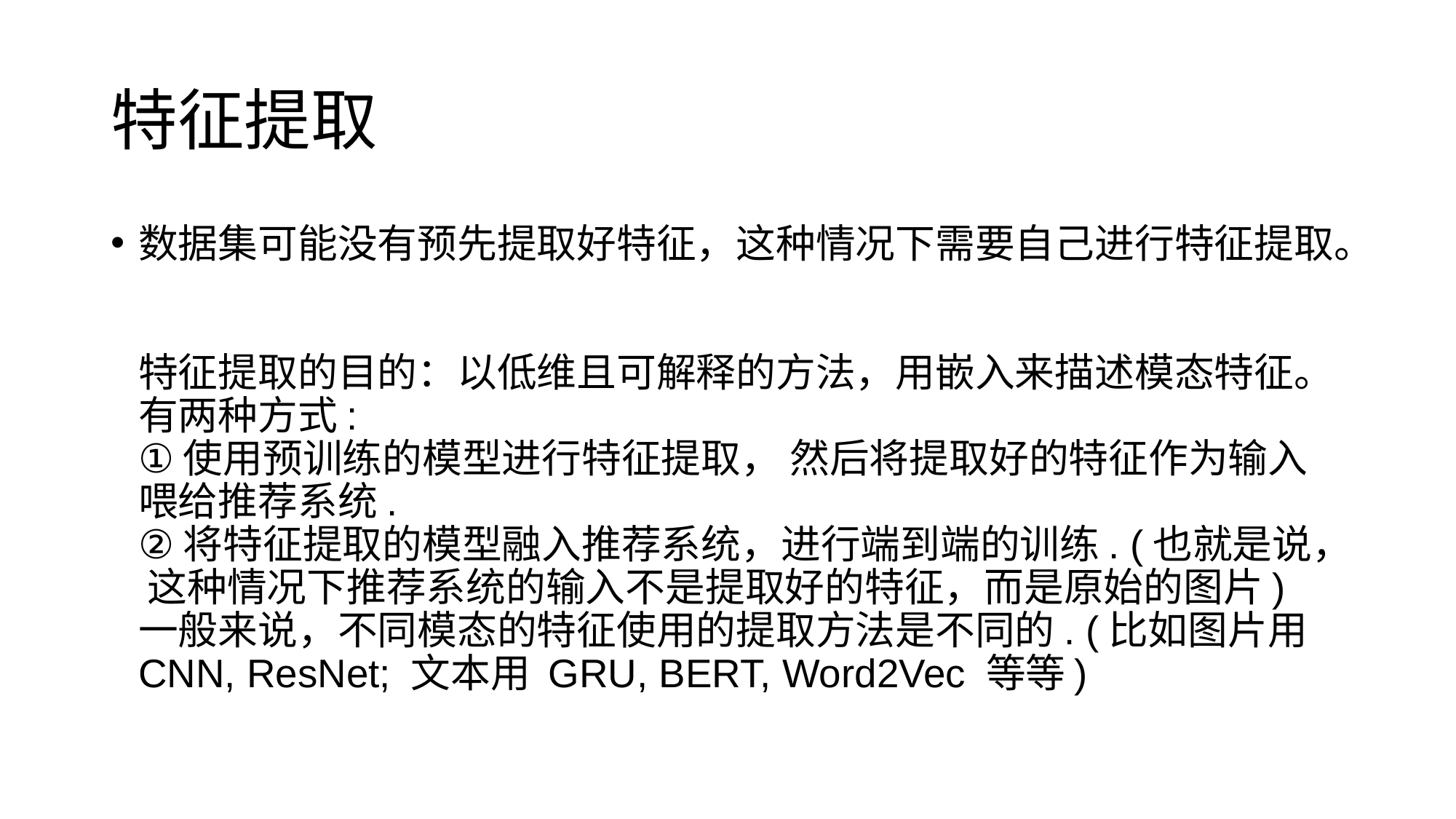

# 特征提取
数据集可能没有预先提取好特征，这种情况下需要自己进行特征提取。
特征提取的目的：以低维且可解释的方法，用嵌入来描述模态特征。
有两种方式:
①使用预训练的模型进行特征提取， 然后将提取好的特征作为输入喂给推荐系统.
②将特征提取的模型融入推荐系统，进行端到端的训练. (也就是说， 这种情况下推荐系统的输入不是提取好的特征，而是原始的图片)
一般来说，不同模态的特征使用的提取方法是不同的. (比如图片用 CNN, ResNet; 文本用 GRU, BERT, Word2Vec 等等)